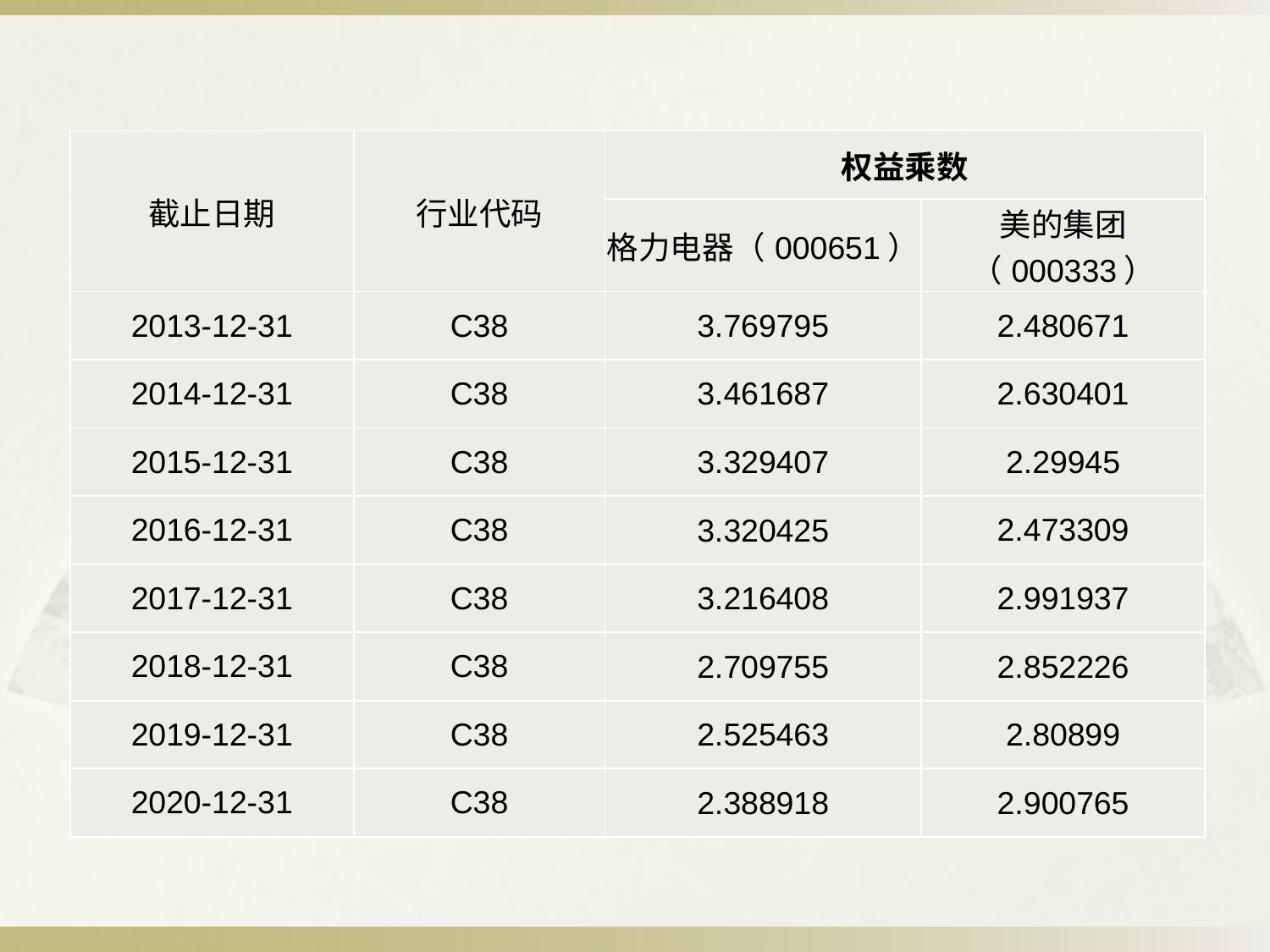

| 截止日期 | 行业代码 | 权益乘数 |  |
| --- | --- | --- | --- |
| 截止日期 | 行业代码 | 格力电器（000651） | 美的集团（000333） |
| 2013-12-31 | C38 | 3.769795 | 2.480671 |
| 2014-12-31 | C38 | 3.461687 | 2.630401 |
| 2015-12-31 | C38 | 3.329407 | 2.29945 |
| 2016-12-31 | C38 | 3.320425 | 2.473309 |
| 2017-12-31 | C38 | 3.216408 | 2.991937 |
| 2018-12-31 | C38 | 2.709755 | 2.852226 |
| 2019-12-31 | C38 | 2.525463 | 2.80899 |
| 2020-12-31 | C38 | 2.388918 | 2.900765 |